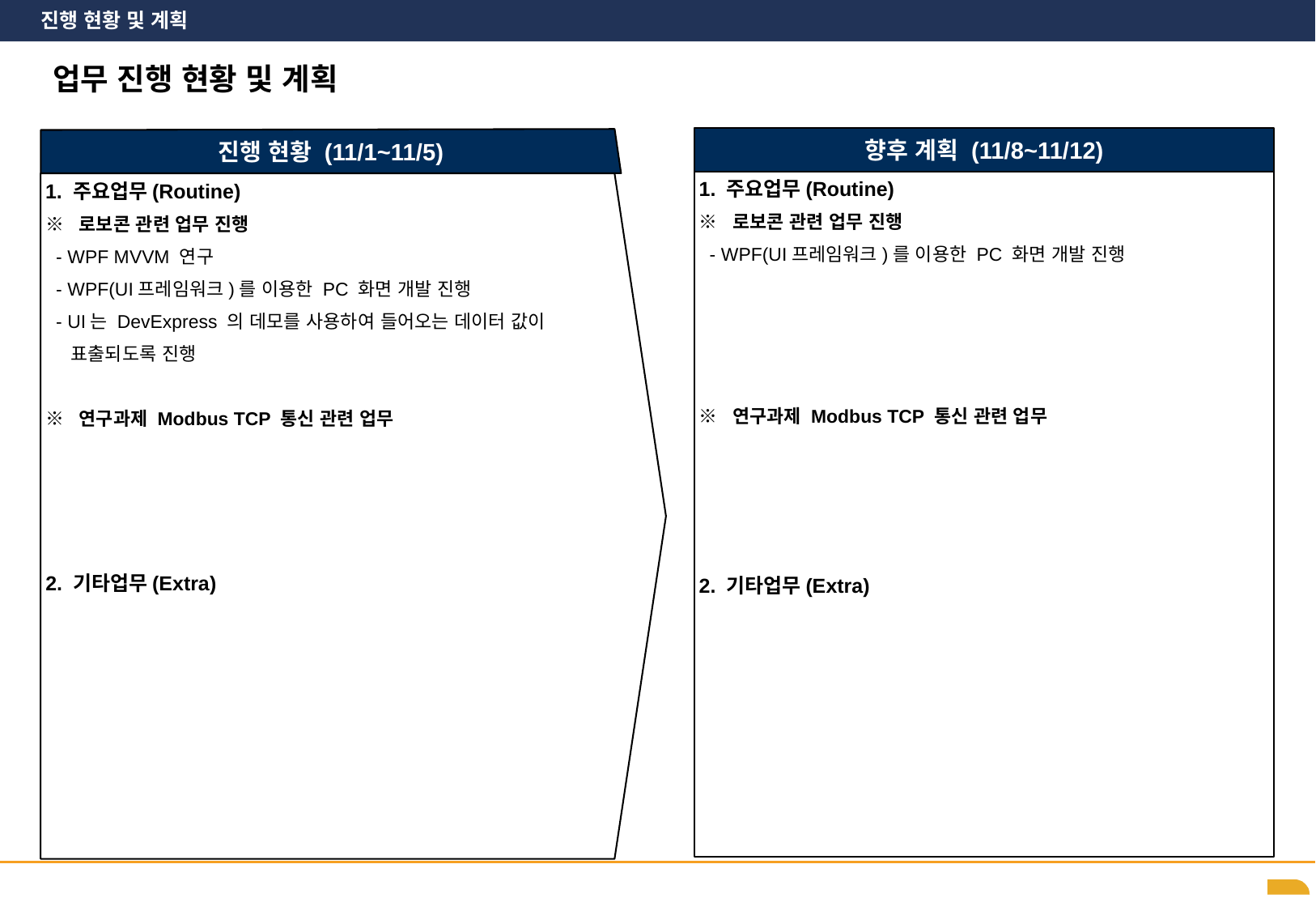

진행 현황 및 계획
# 업무 진행 현황 및 계획
향후 계획 (11/8~11/12)
진행 현황 (11/1~11/5)
1. 주요업무(Routine)
※  로보콘 관련 업무 진행
  - WPF(UI프레임워크)를 이용한 PC 화면 개발 진행

※  연구과제 Modbus TCP 통신 관련 업무

2. 기타업무(Extra)

1. 주요업무(Routine)
※  로보콘 관련 업무 진행
  - WPF MVVM 연구
  - WPF(UI프레임워크)를 이용한 PC 화면 개발 진행
  - UI는 DevExpress 의 데모를 사용하여 들어오는 데이터 값이
    표출되도록 진행

※  연구과제 Modbus TCP 통신 관련 업무

2. 기타업무(Extra)